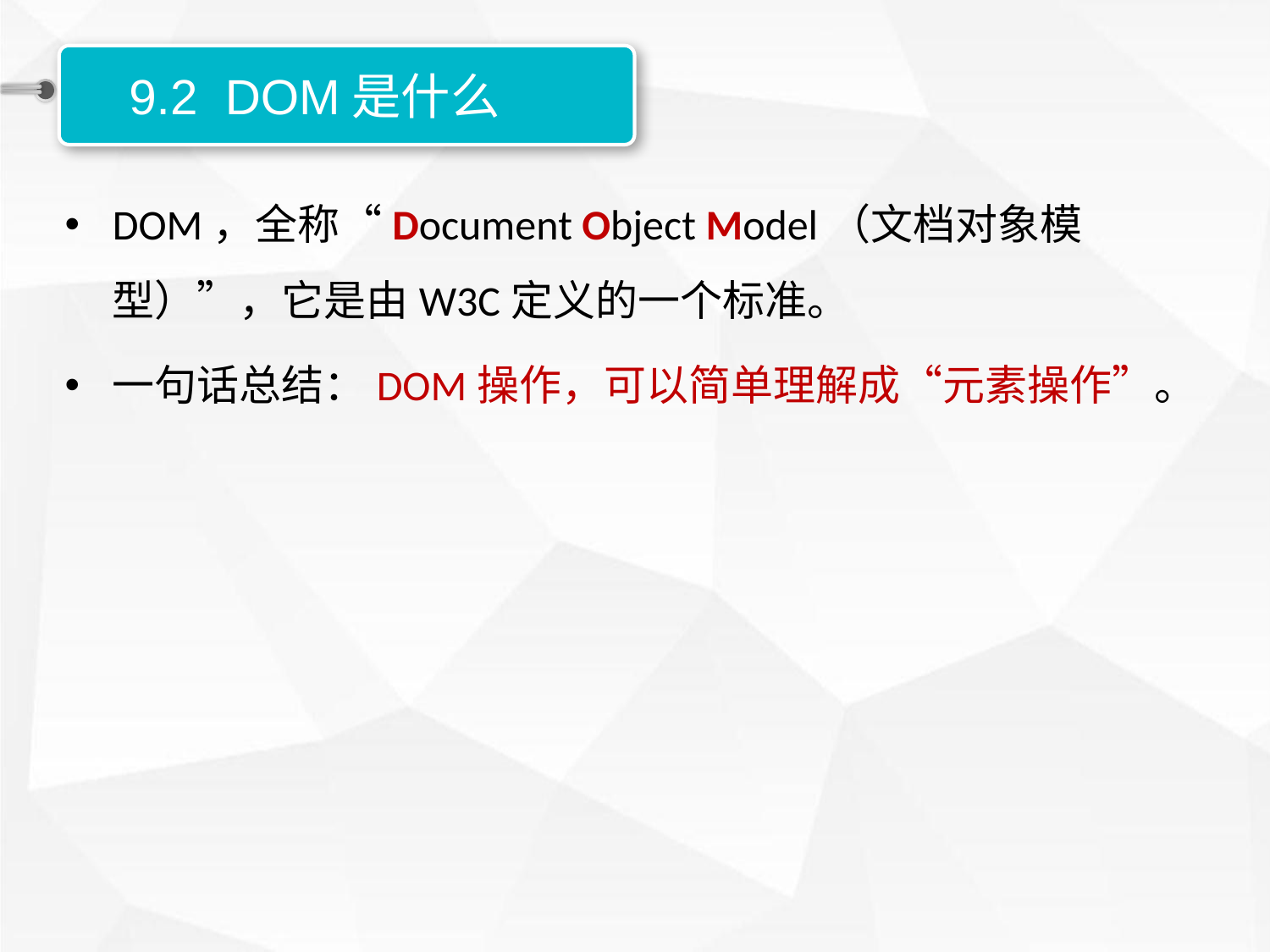

9.2  DOM是什么

DOM，全称“Document Object Model（文档对象模型）”，它是由W3C定义的一个标准。
一句话总结：DOM操作，可以简单理解成“元素操作”。